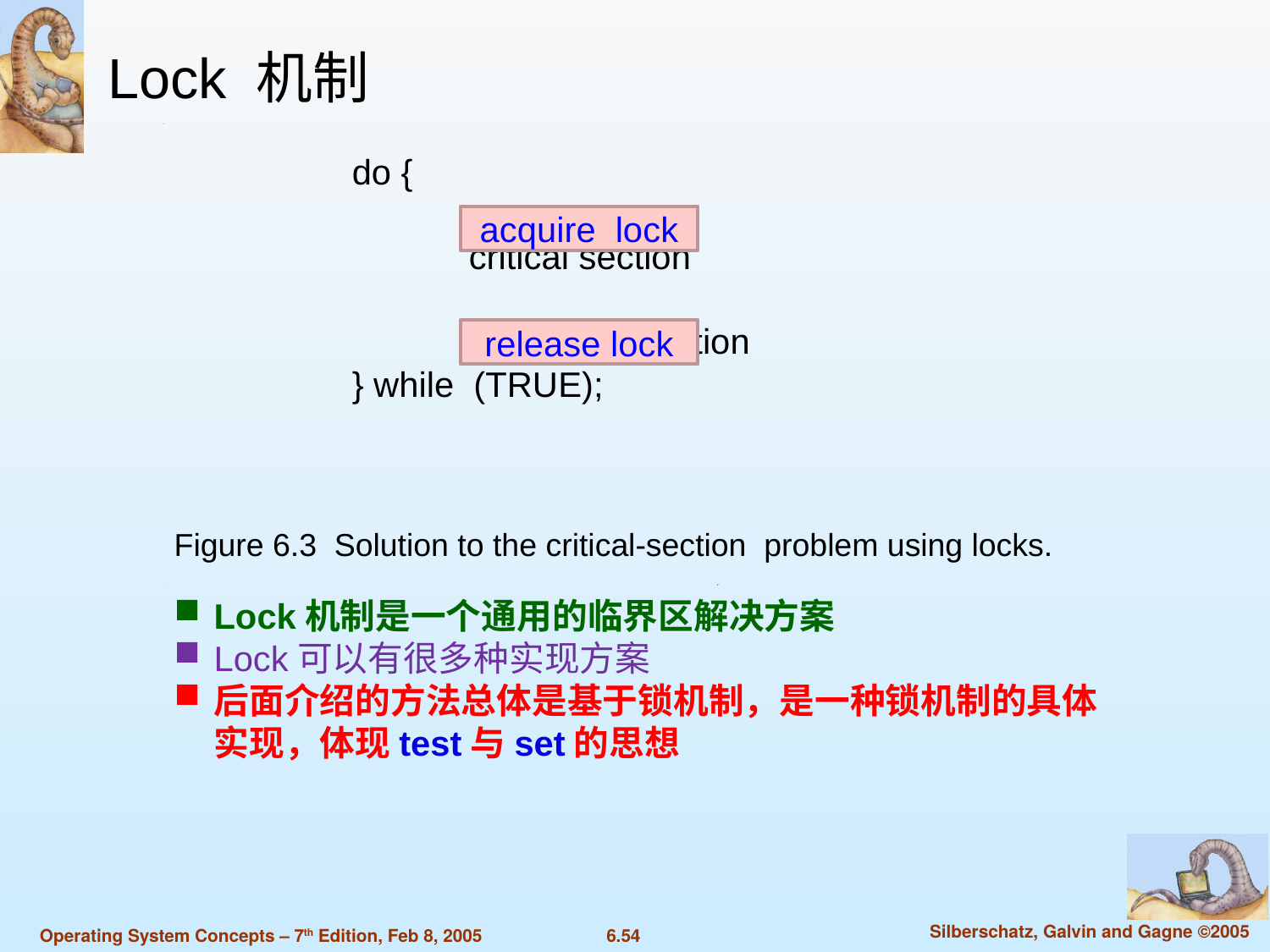

Lock 机制
do {

            critical section

            remainder section
} while  (TRUE);
acquire  lock
release lock
Figure 6.3  Solution to the critical-section  problem using locks.
Lock机制是一个通用的临界区解决方案
Lock可以有很多种实现方案
后面介绍的方法总体是基于锁机制，是一种锁机制的具体实现，体现test与set的思想